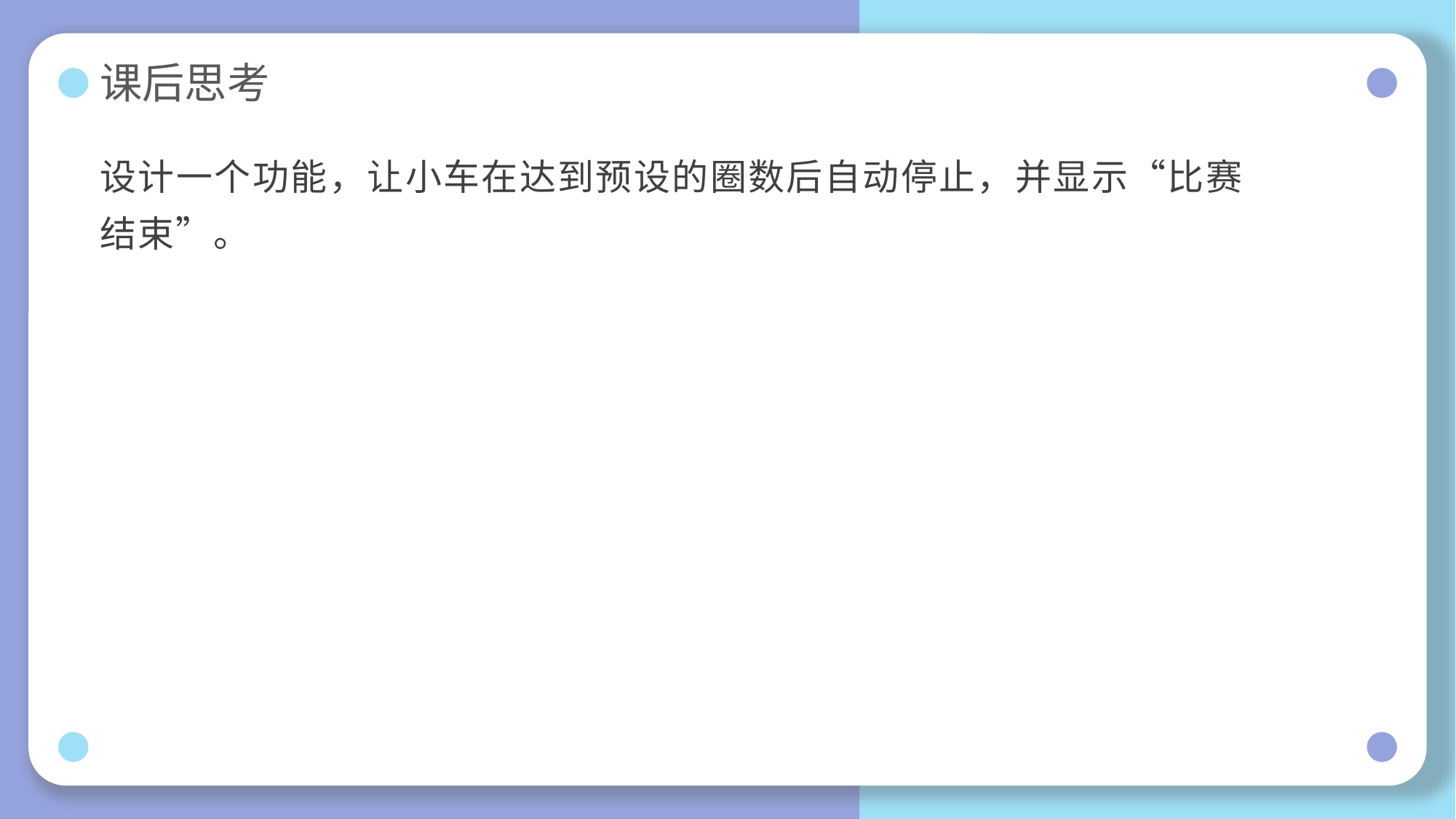

# 课后思考
设计一个功能，让小车在达到预设的圈数后自动停止，并显示“比赛结束”。